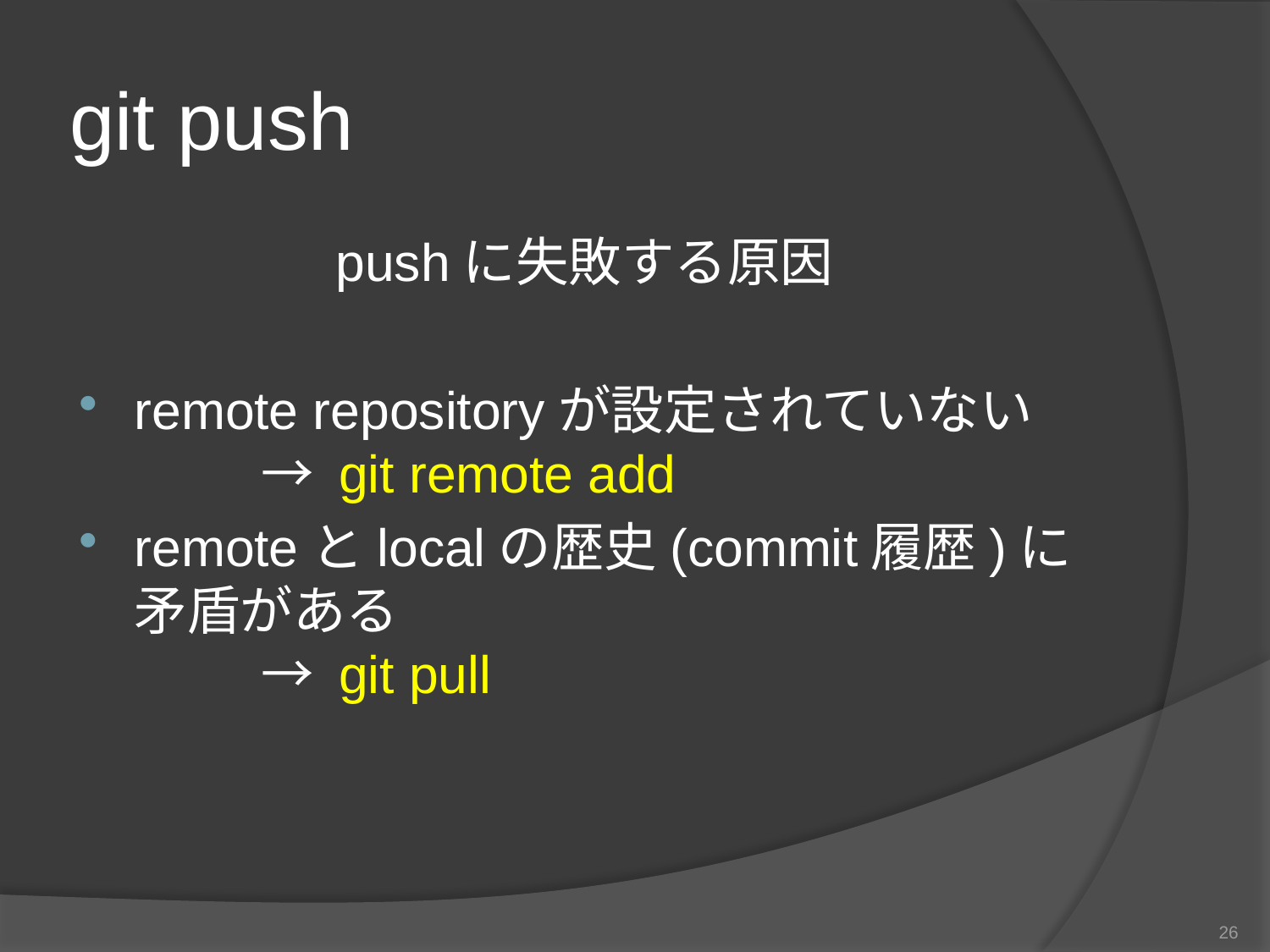

# git push
pushに失敗する原因

remote repositoryが設定されていない
	→ git remote add
remoteとlocalの歴史(commit履歴)に矛盾がある
	→ git pull
26